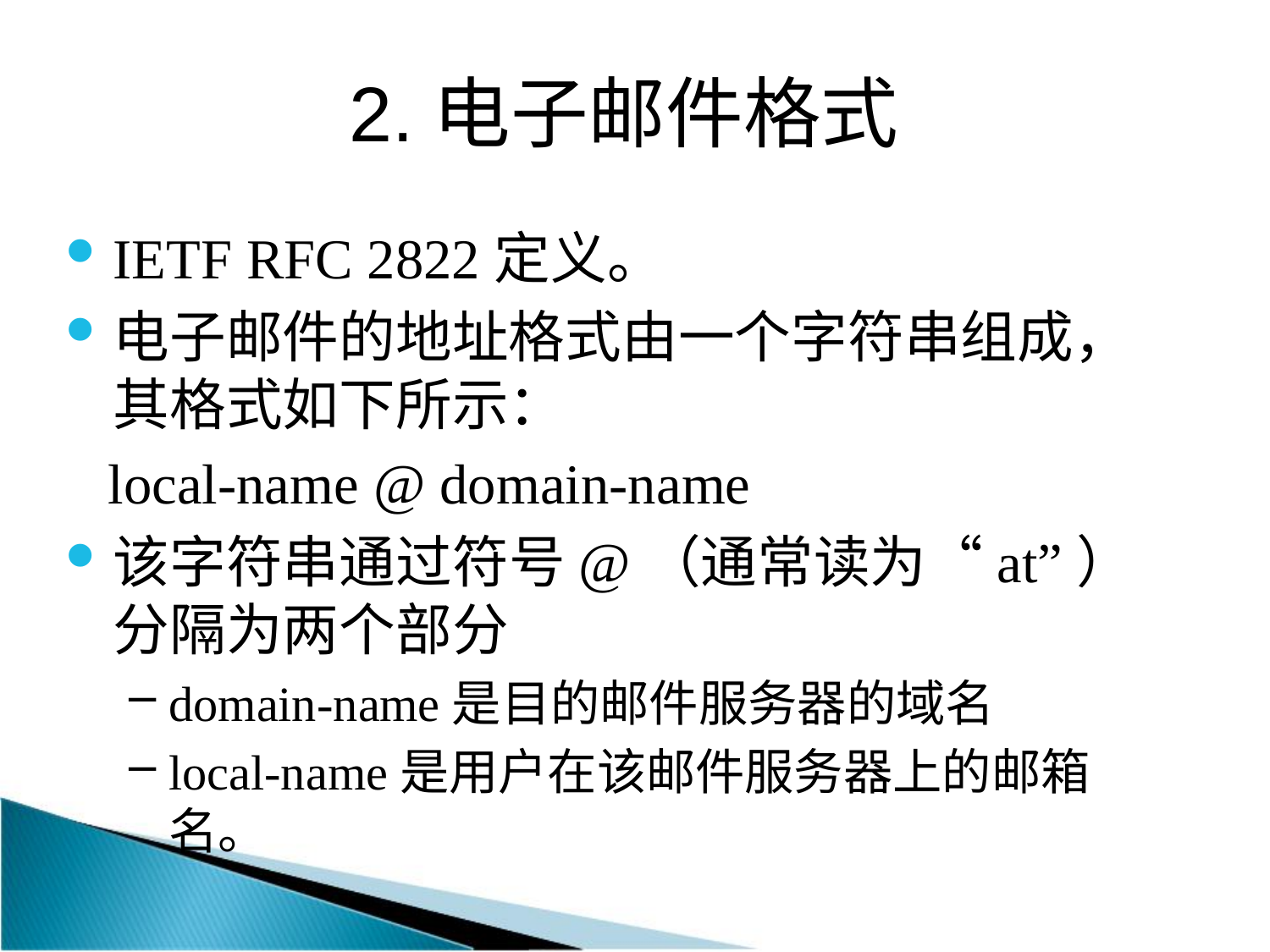

# 2.电子邮件格式
IETF RFC 2822定义。
电子邮件的地址格式由一个字符串组成，其格式如下所示：
   local-name @ domain-name
该字符串通过符号@（通常读为“at”）分隔为两个部分
domain-name是目的邮件服务器的域名
local-name是用户在该邮件服务器上的邮箱名。